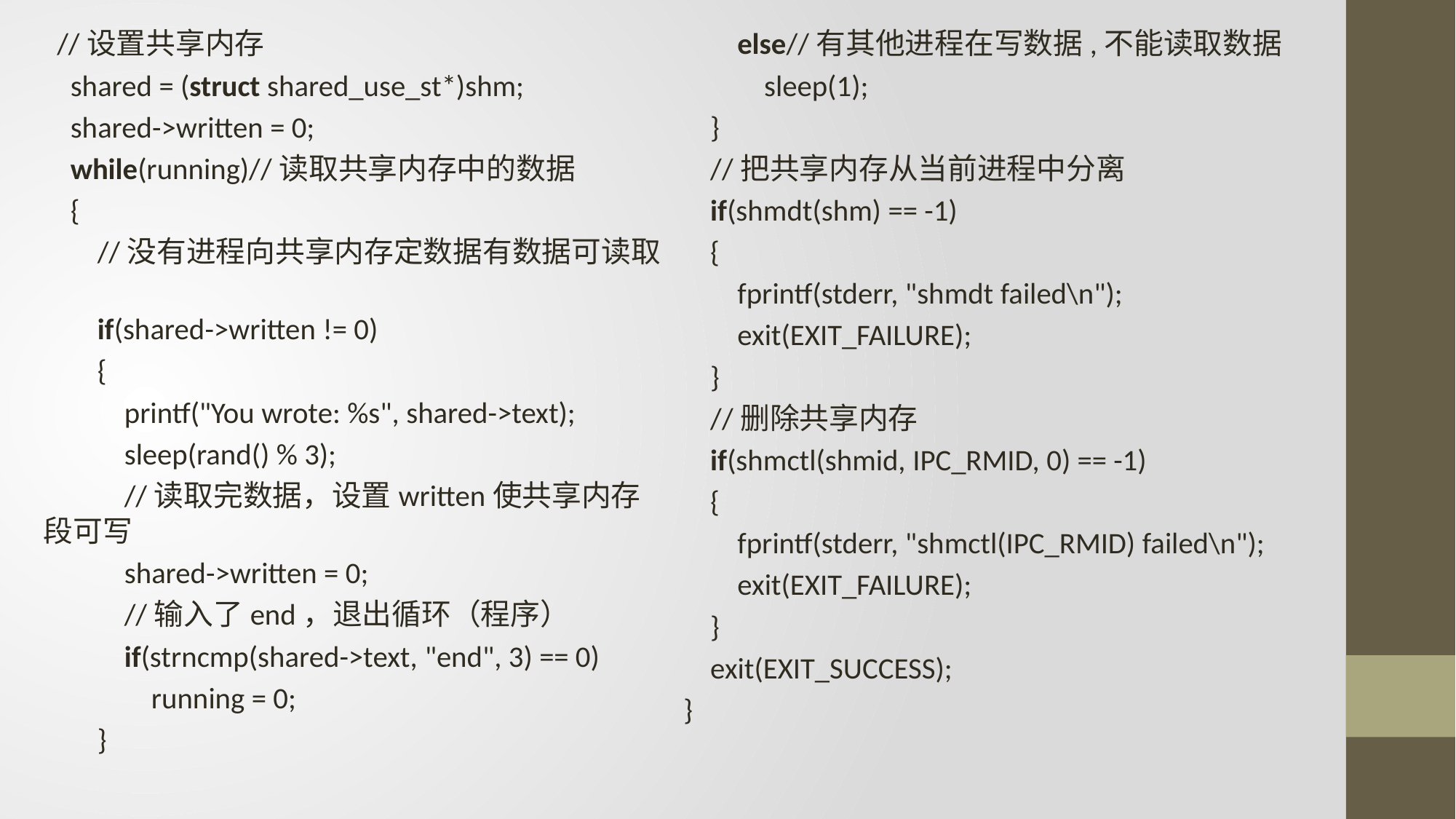

//设置共享内存
    shared = (struct shared_use_st*)shm;
    shared->written = 0;
    while(running)//读取共享内存中的数据
    {
        //没有进程向共享内存定数据有数据可读取
        if(shared->written != 0)
        {
            printf("You wrote: %s", shared->text);
            sleep(rand() % 3);
            //读取完数据，设置written使共享内存段可写
            shared->written = 0;
            //输入了end，退出循环（程序）
            if(strncmp(shared->text, "end", 3) == 0)
                running = 0;
        }
        else//有其他进程在写数据,不能读取数据
            sleep(1);
    }
    //把共享内存从当前进程中分离
    if(shmdt(shm) == -1)
    {
        fprintf(stderr, "shmdt failed\n");
        exit(EXIT_FAILURE);
    }
    //删除共享内存
    if(shmctl(shmid, IPC_RMID, 0) == -1)
    {
        fprintf(stderr, "shmctl(IPC_RMID) failed\n");
        exit(EXIT_FAILURE);
    }
    exit(EXIT_SUCCESS);
}